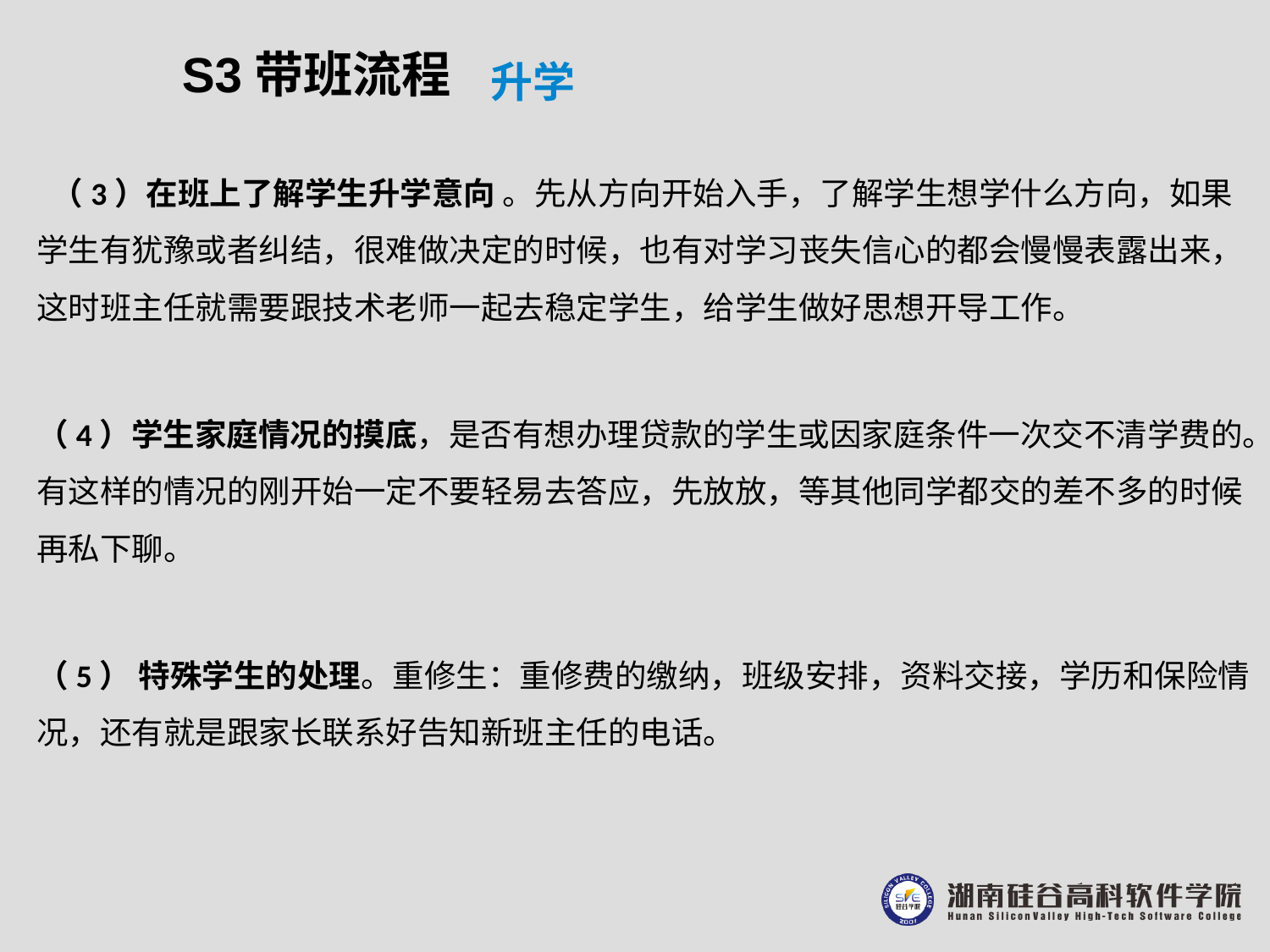

S3带班流程
升学

 （3）在班上了解学生升学意向 。先从方向开始入手，了解学生想学什么方向，如果学生有犹豫或者纠结，很难做决定的时候，也有对学习丧失信心的都会慢慢表露出来，这时班主任就需要跟技术老师一起去稳定学生，给学生做好思想开导工作。

（4）学生家庭情况的摸底，是否有想办理贷款的学生或因家庭条件一次交不清学费的。有这样的情况的刚开始一定不要轻易去答应，先放放，等其他同学都交的差不多的时候再私下聊。

（5） 特殊学生的处理。重修生：重修费的缴纳，班级安排，资料交接，学历和保险情况，还有就是跟家长联系好告知新班主任的电话。